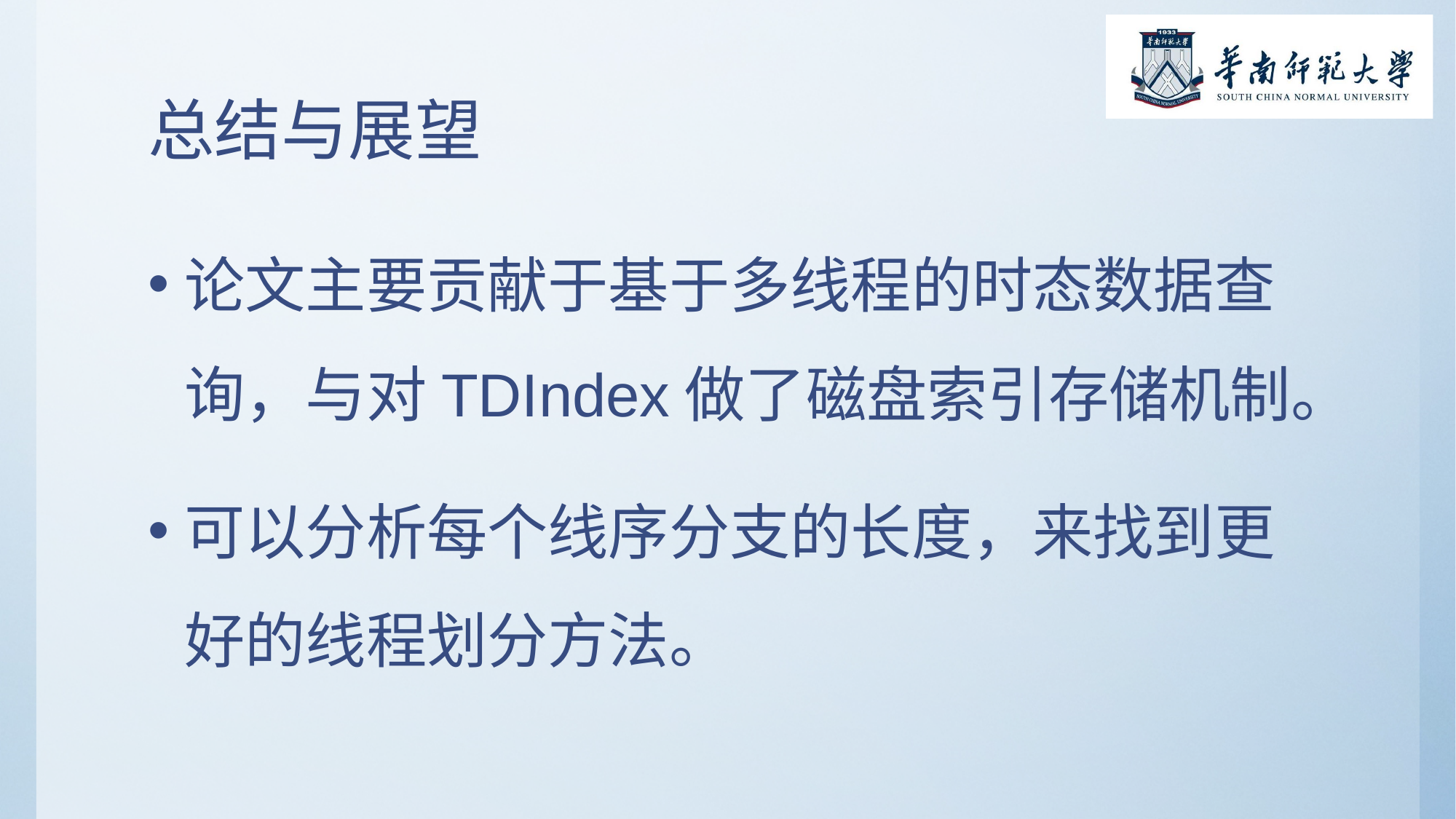

# 总结与展望
论文主要贡献于基于多线程的时态数据查询，与对TDIndex做了磁盘索引存储机制。
可以分析每个线序分支的长度，来找到更好的线程划分方法。